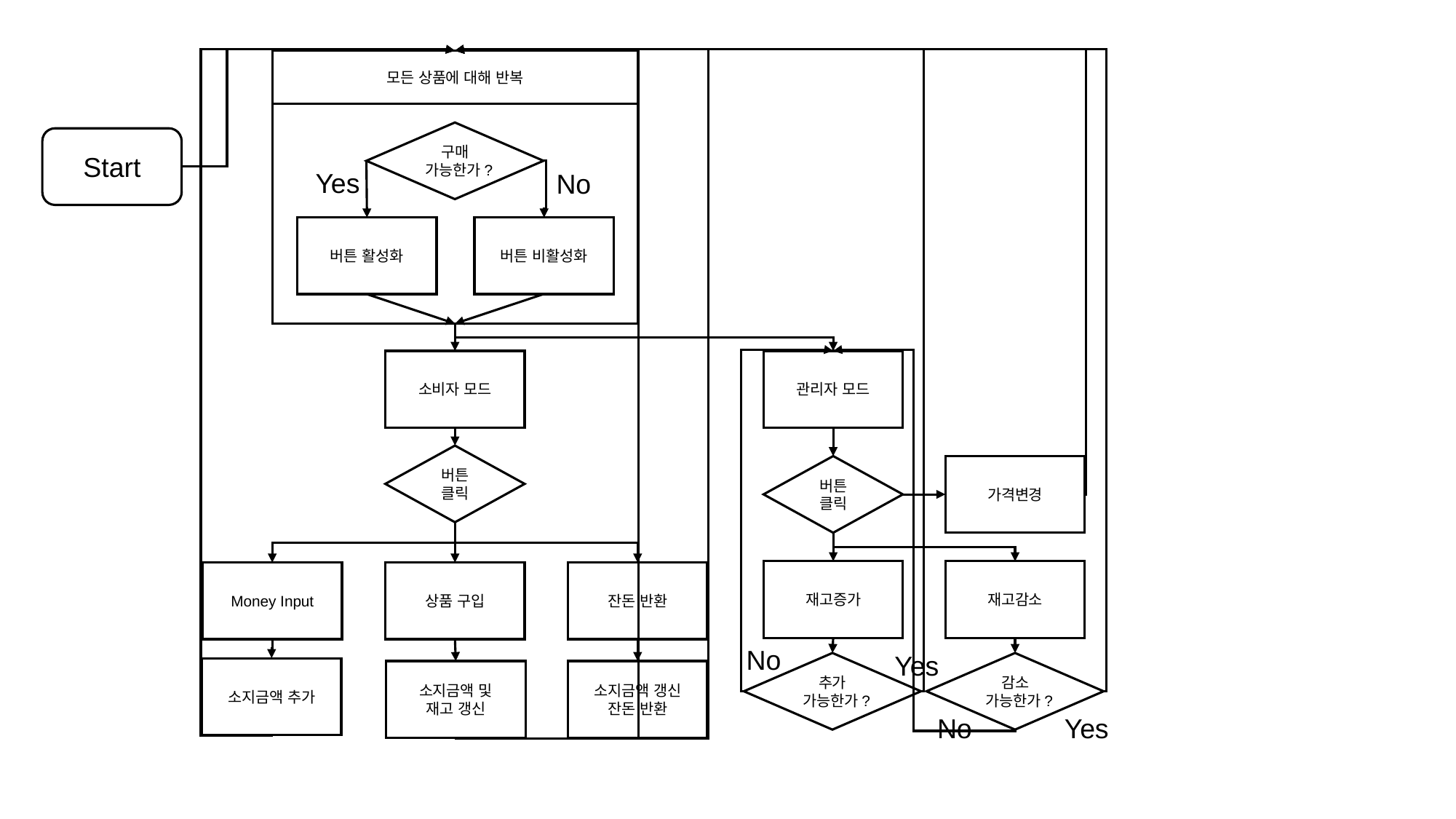

모든 상품에 대해 반복
구매
가능한가?
버튼 활성화
버튼 비활성화
Yes
No
Start
소비자 모드
관리자 모드
버튼 클릭
버튼 클릭
가격변경
재고증가
재고감소
Money Input
상품 구입
잔돈 반환
No
Yes
추가
가능한가?
감소
가능한가?
소지금액 추가
소지금액 및
재고 갱신
소지금액 갱신
잔돈 반환
No
Yes